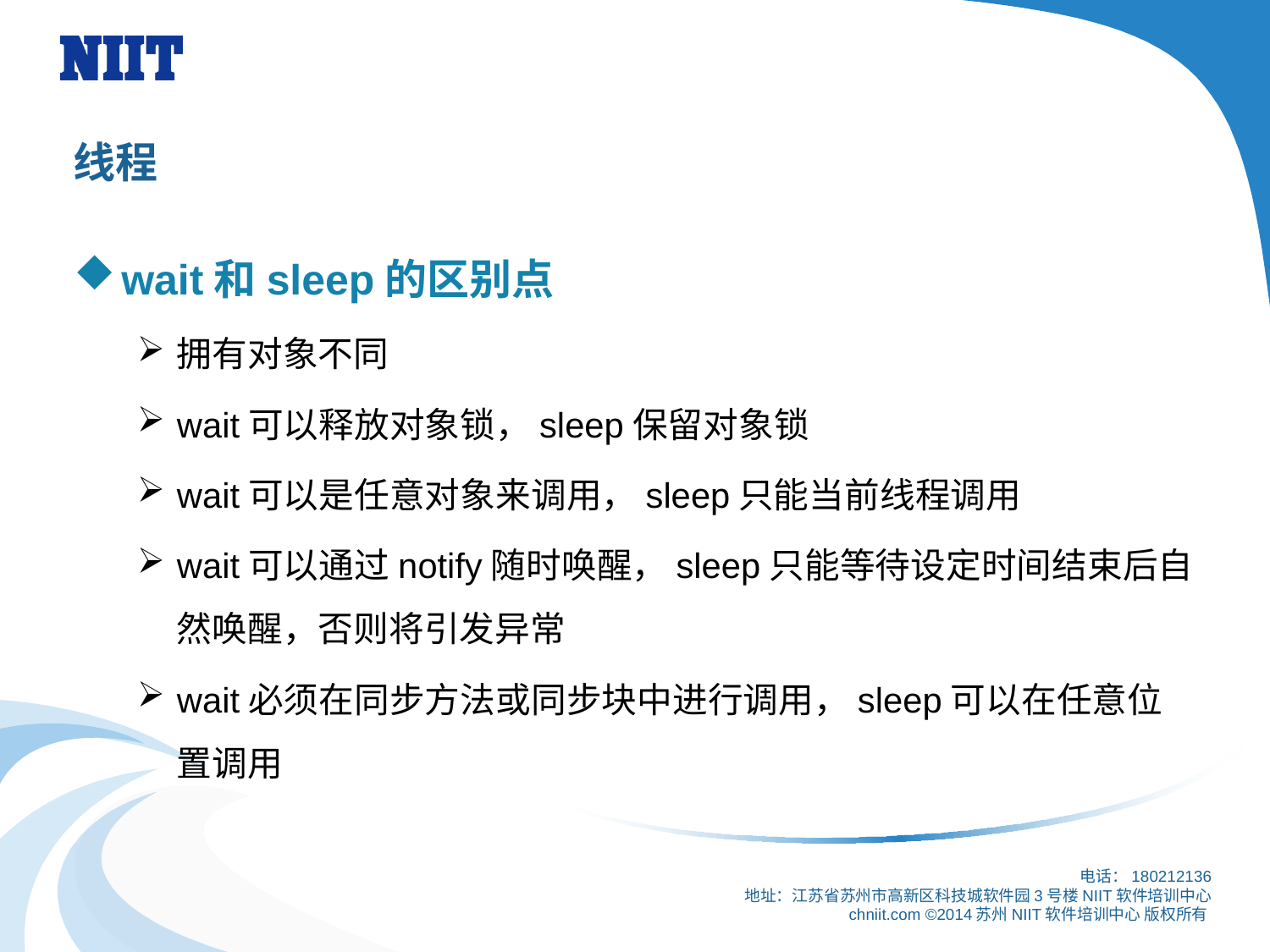

# 线程
wait和sleep的区别点
拥有对象不同
wait可以释放对象锁，sleep保留对象锁
wait可以是任意对象来调用，sleep只能当前线程调用
wait可以通过notify随时唤醒，sleep只能等待设定时间结束后自然唤醒，否则将引发异常
wait必须在同步方法或同步块中进行调用，sleep可以在任意位置调用